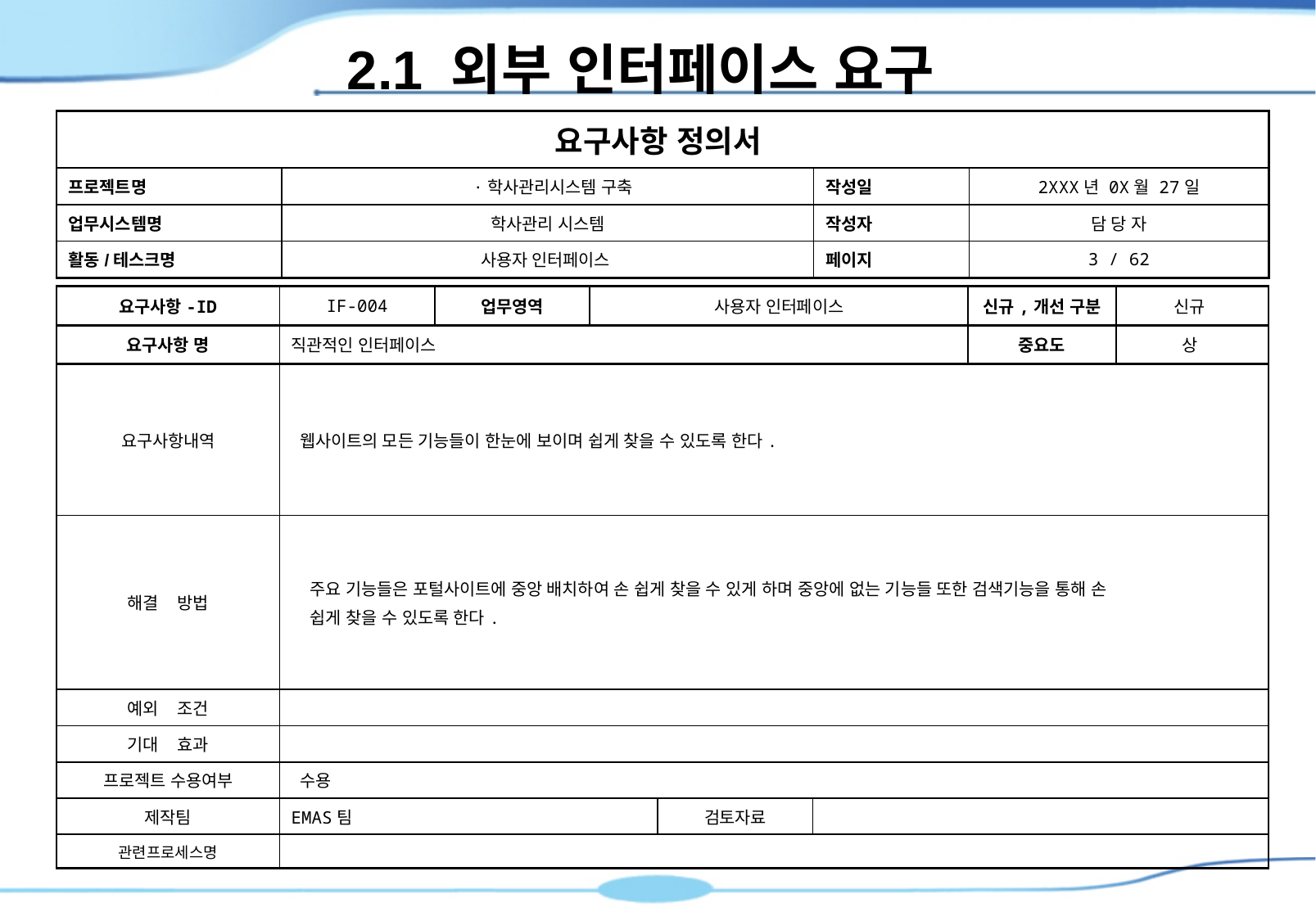

2.1 외부 인터페이스 요구
| 요구사항 정의서 |  |  |  |
| --- | --- | --- | --- |
| 프로젝트명 | ·학사관리시스템 구축 | 작성일 | 2XXX년 0X월 27일 |
| 업무시스템명 | 학사관리 시스템 | 작성자 | 담 당 자 |
| 활동/테스크명 | 사용자 인터페이스 | 페이지 | 3 / 62 |
| 요구사항-ID | IF-004 | 업무영역 | 사용자 인터페이스 |  |  | 신규,개선 구분 | 신규 |
| --- | --- | --- | --- | --- | --- | --- | --- |
| 요구사항 명 | 직관적인 인터페이스 |  |  |  |  | 중요도 | 상 |
| 요구사항내역 | 웹사이트의 모든 기능들이 한눈에 보이며 쉽게 찾을 수 있도록 한다. |  |  |  |  |  |  |
| 해결 방법 | 주요 기능들은 포털사이트에 중앙 배치하여 손 쉽게 찾을 수 있게 하며 중앙에 없는 기능들 또한 검색기능을 통해 손 쉽게 찾을 수 있도록 한다. |  |  |  |  |  |  |
| 예외 조건 |  |  |  |  |  |  |  |
| 기대 효과 |  |  |  |  |  |  |  |
| 프로젝트 수용여부 | 수용 |  |  |  |  |  |  |
| 제작팀 | EMAS팀 |  |  | 검토자료 |  |  |  |
| 관련프로세스명 |  |  |  |  |  |  |  |